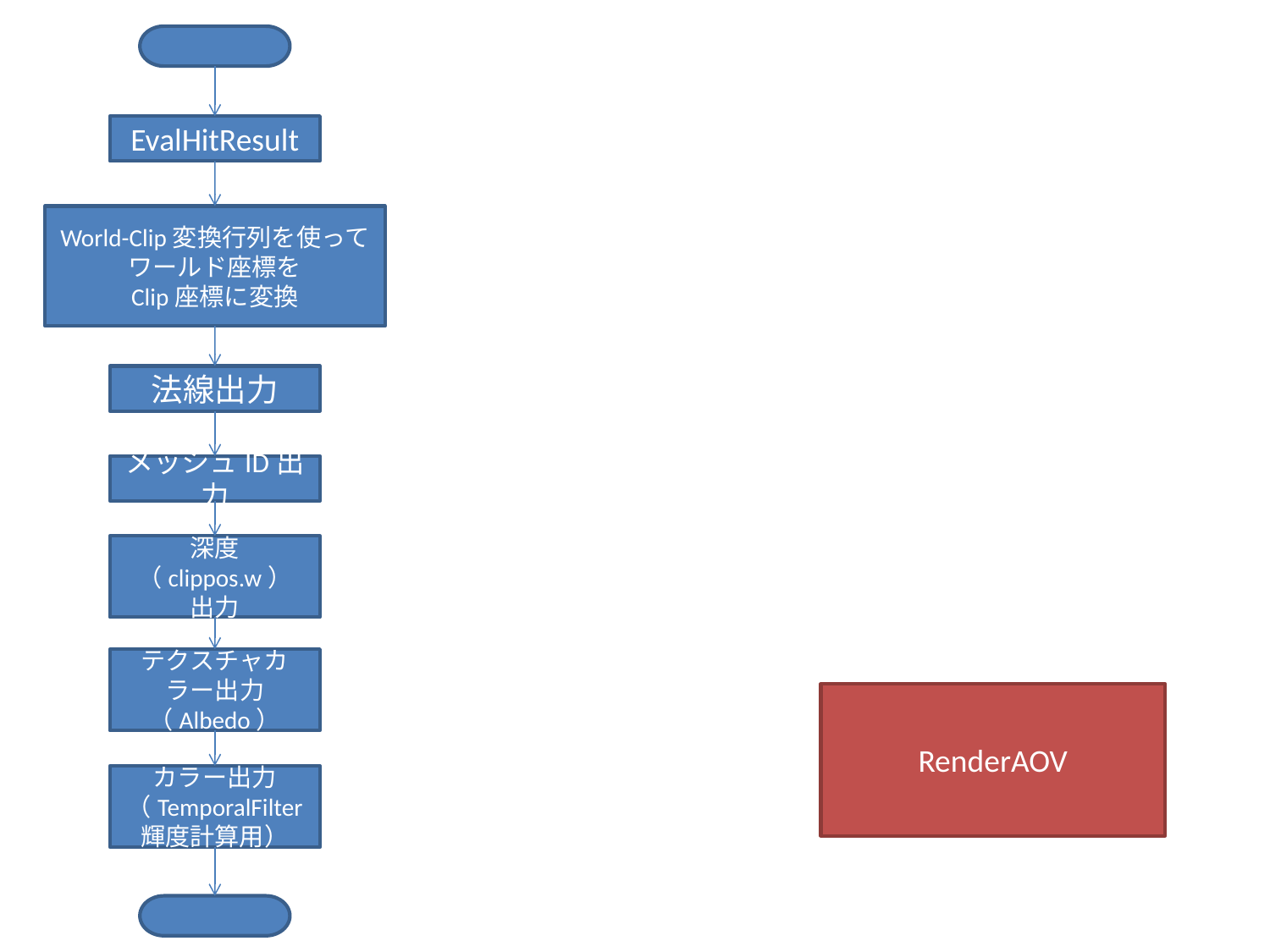

EvalHitResult
World-Clip変換行列を使ってワールド座標を
Clip座標に変換
法線出力
メッシュID出力
深度（clippos.w）
出力
テクスチャカラー出力
（Albedo）
RenderAOV
カラー出力
（TemporalFilter
輝度計算用）